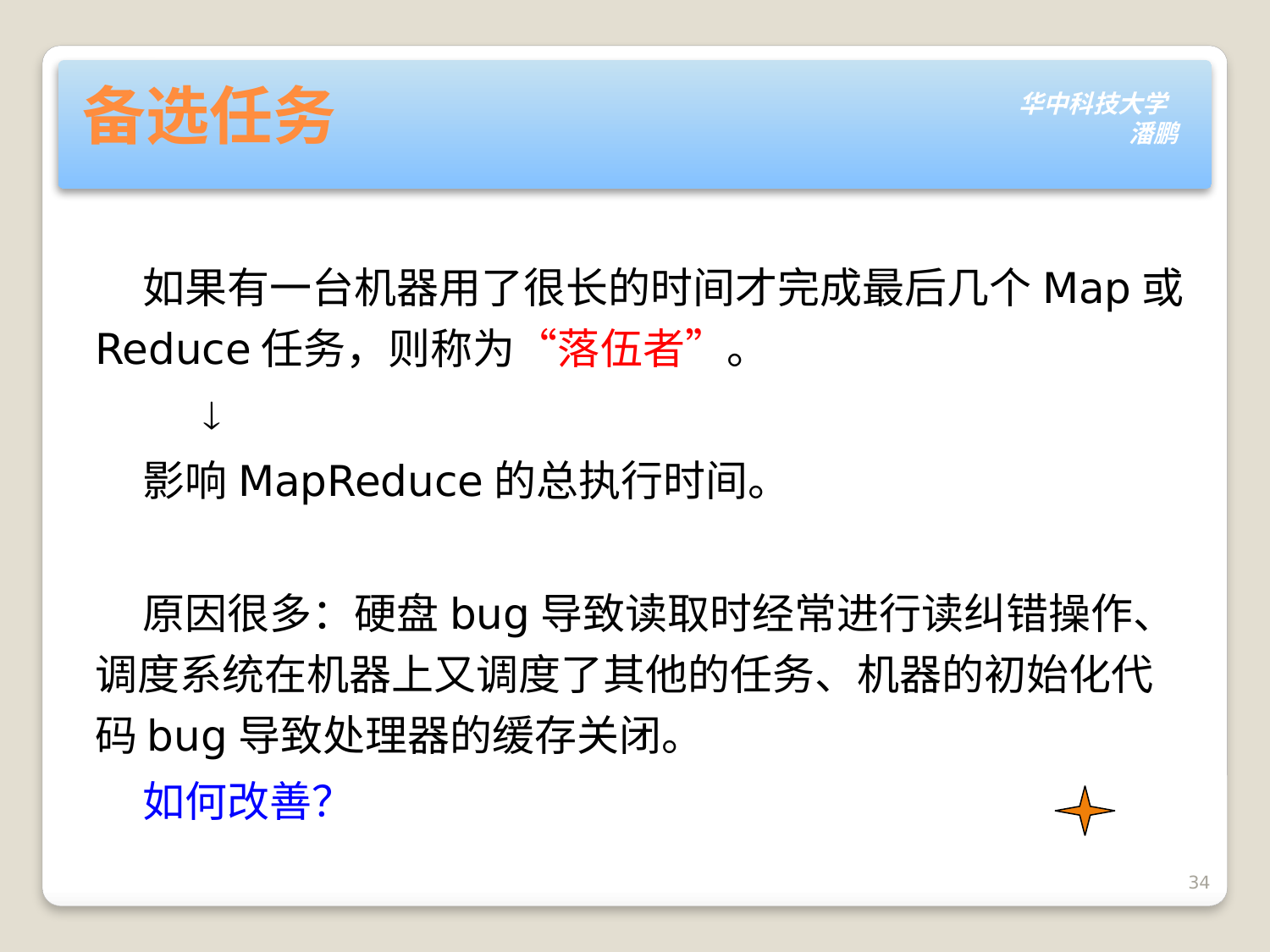

# 备选任务
    如果有一台机器用了很长的时间才完成最后几个Map或Reduce任务，则称为“落伍者”。
        ↓
    影响MapReduce的总执行时间。

    原因很多：硬盘bug导致读取时经常进行读纠错操作、调度系统在机器上又调度了其他的任务、机器的初始化代码bug导致处理器的缓存关闭。
    如何改善？

34